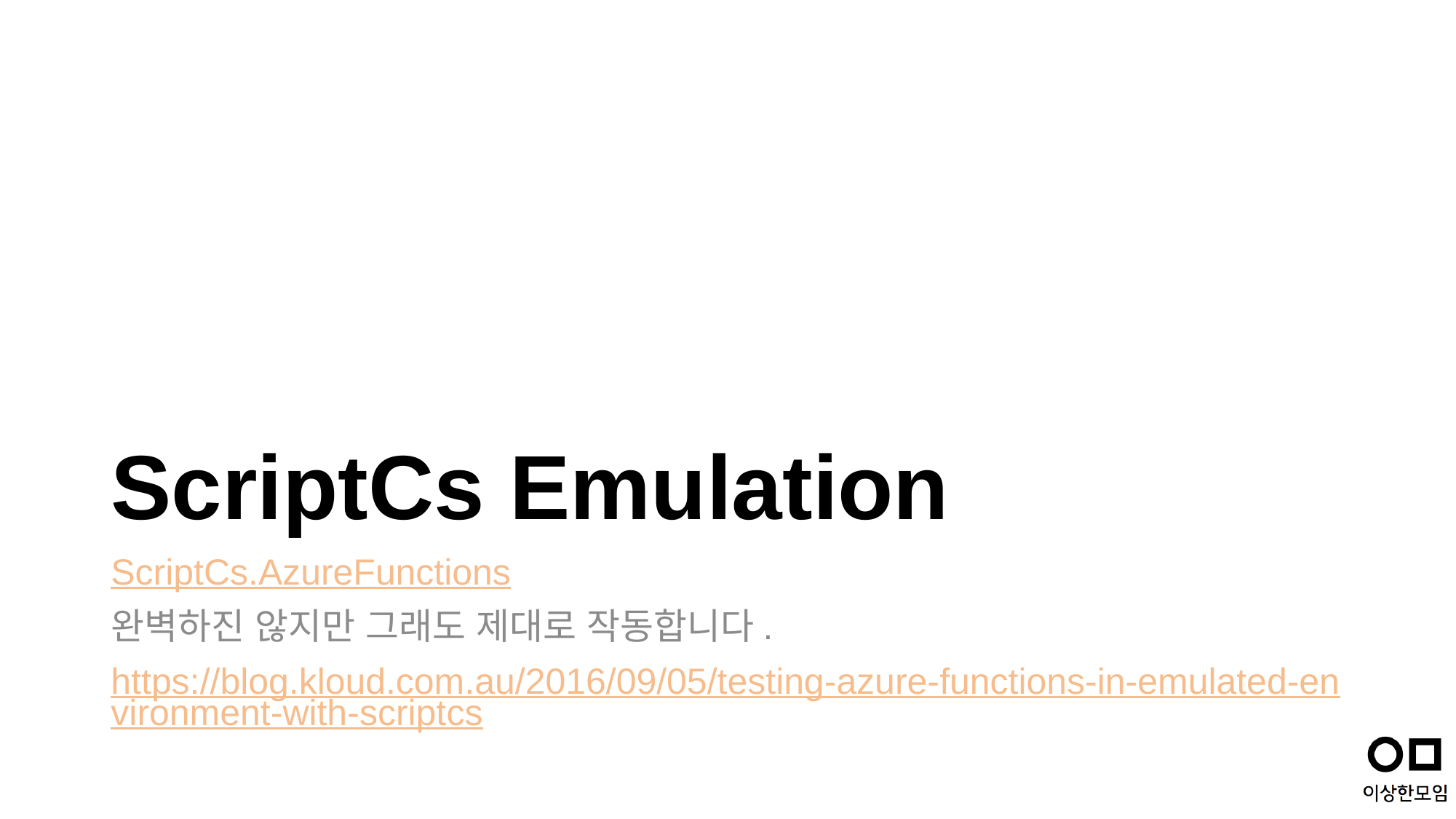

# ScriptCs Emulation
ScriptCs.AzureFunctions
완벽하진 않지만 그래도 제대로 작동합니다.
https://blog.kloud.com.au/2016/09/05/testing-azure-functions-in-emulated-environment-with-scriptcs